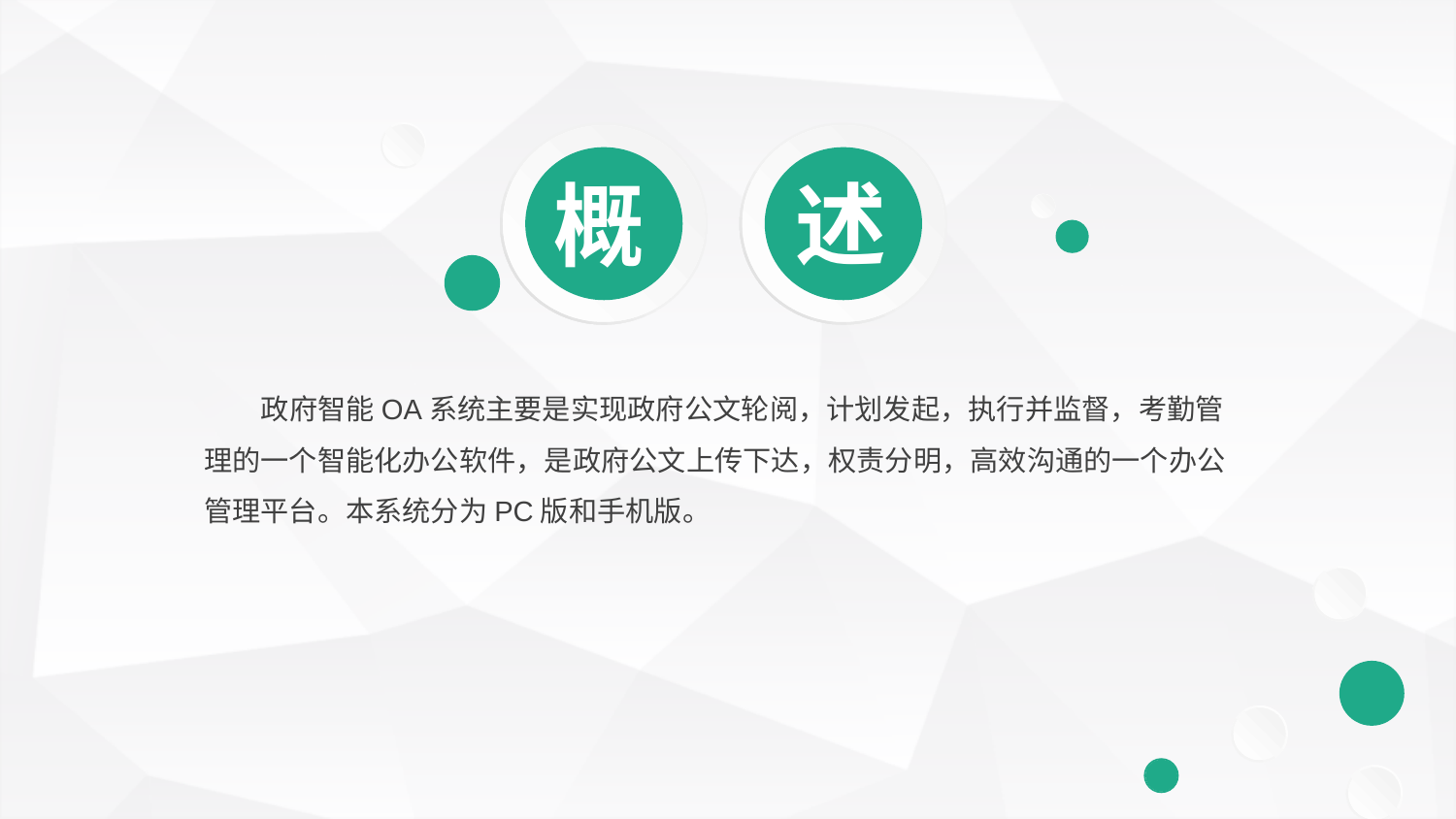

概

述

        政府智能OA系统主要是实现政府公文轮阅，计划发起，执行并监督，考勤管理的一个智能化办公软件，是政府公文上传下达，权责分明，高效沟通的一个办公管理平台。本系统分为PC版和手机版。